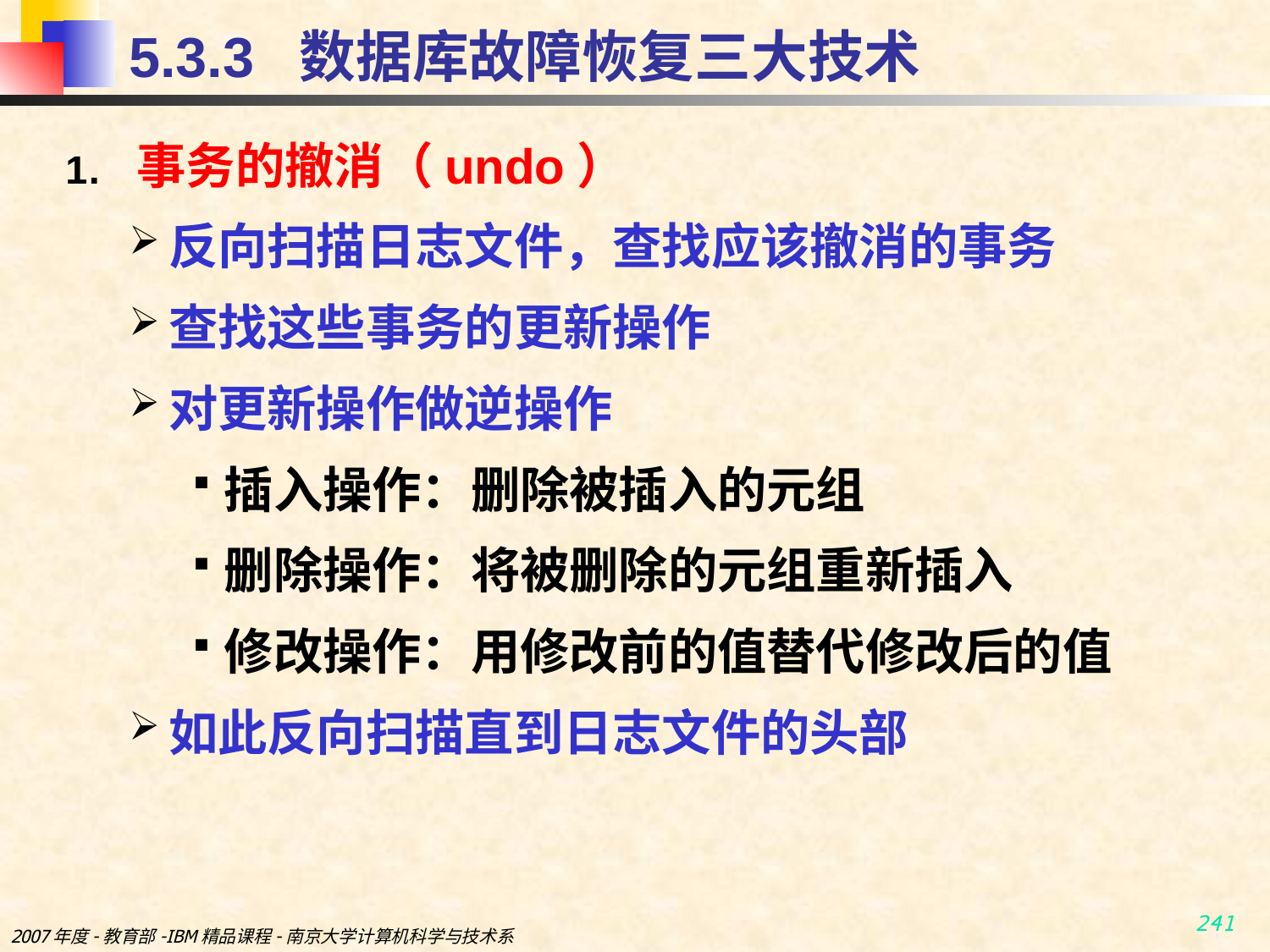

# 5.3.3  数据库故障恢复三大技术
事务的撤消（undo）
反向扫描日志文件，查找应该撤消的事务
查找这些事务的更新操作
对更新操作做逆操作
插入操作：删除被插入的元组
删除操作：将被删除的元组重新插入
修改操作：用修改前的值替代修改后的值
如此反向扫描直到日志文件的头部
241